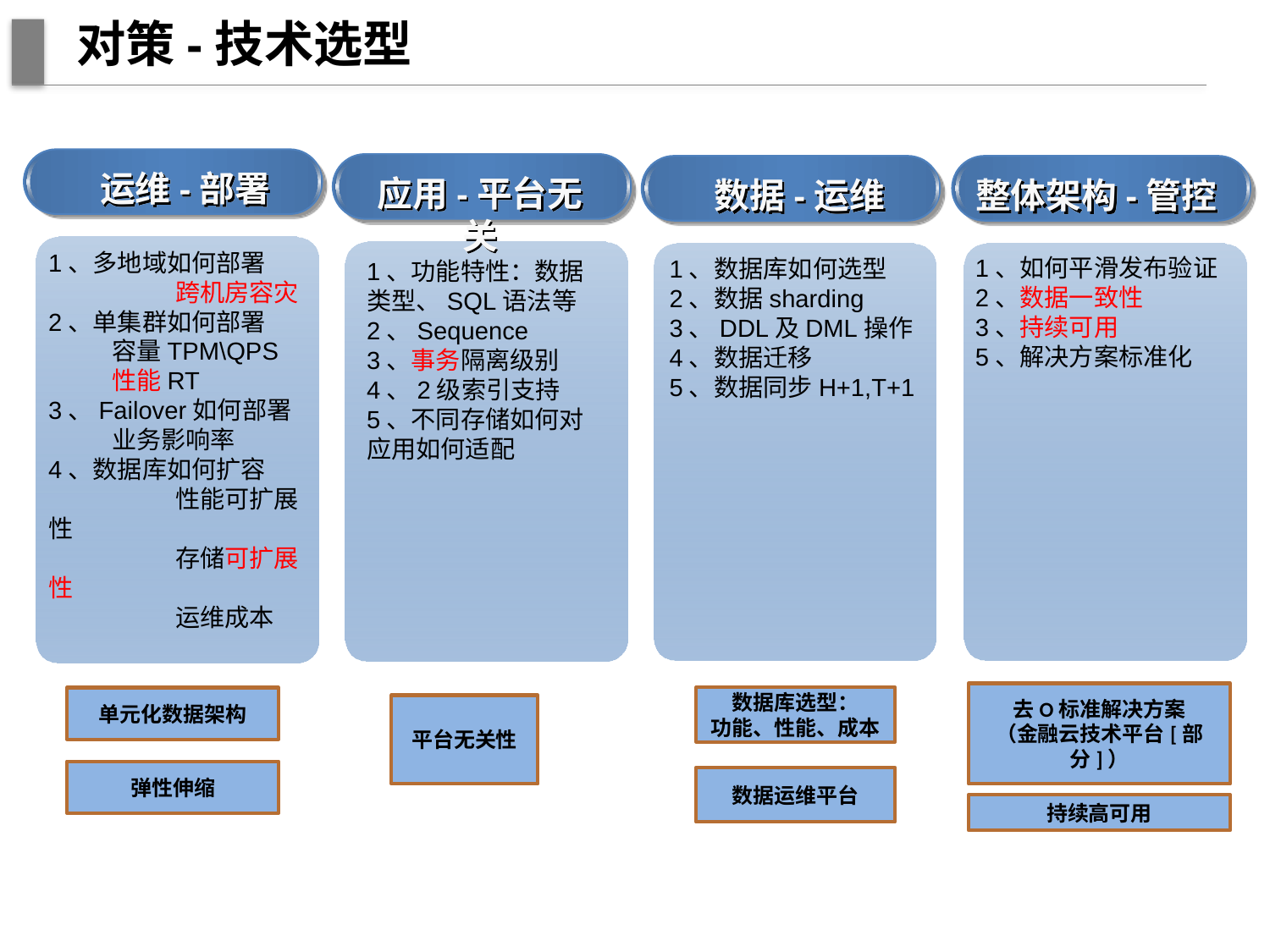

# 对策-技术选型

运维-部署
应用-平台无关
数据-运维
整体架构-管控

1、多地域如何部署
     	跨机房容灾
2、单集群如何部署
容量TPM\QPS
性能RT
3、Failover如何部署
业务影响率
4、数据库如何扩容
	性能可扩展性
	存储可扩展性
	运维成本

1、如何平滑发布验证
2、数据一致性
3、持续可用
5、解决方案标准化
1、数据库如何选型
2、数据sharding
3、DDL及DML操作
4、数据迁移
5、数据同步H+1,T+1
1、功能特性：数据类型、SQL语法等
2、Sequence
3、事务隔离级别
4、2级索引支持
5、不同存储如何对应用如何适配
去O标准解决方案
（金融云技术平台[部分]）
数据库选型：
功能、性能、成本
单元化数据架构
平台无关性
弹性伸缩
数据运维平台
持续高可用